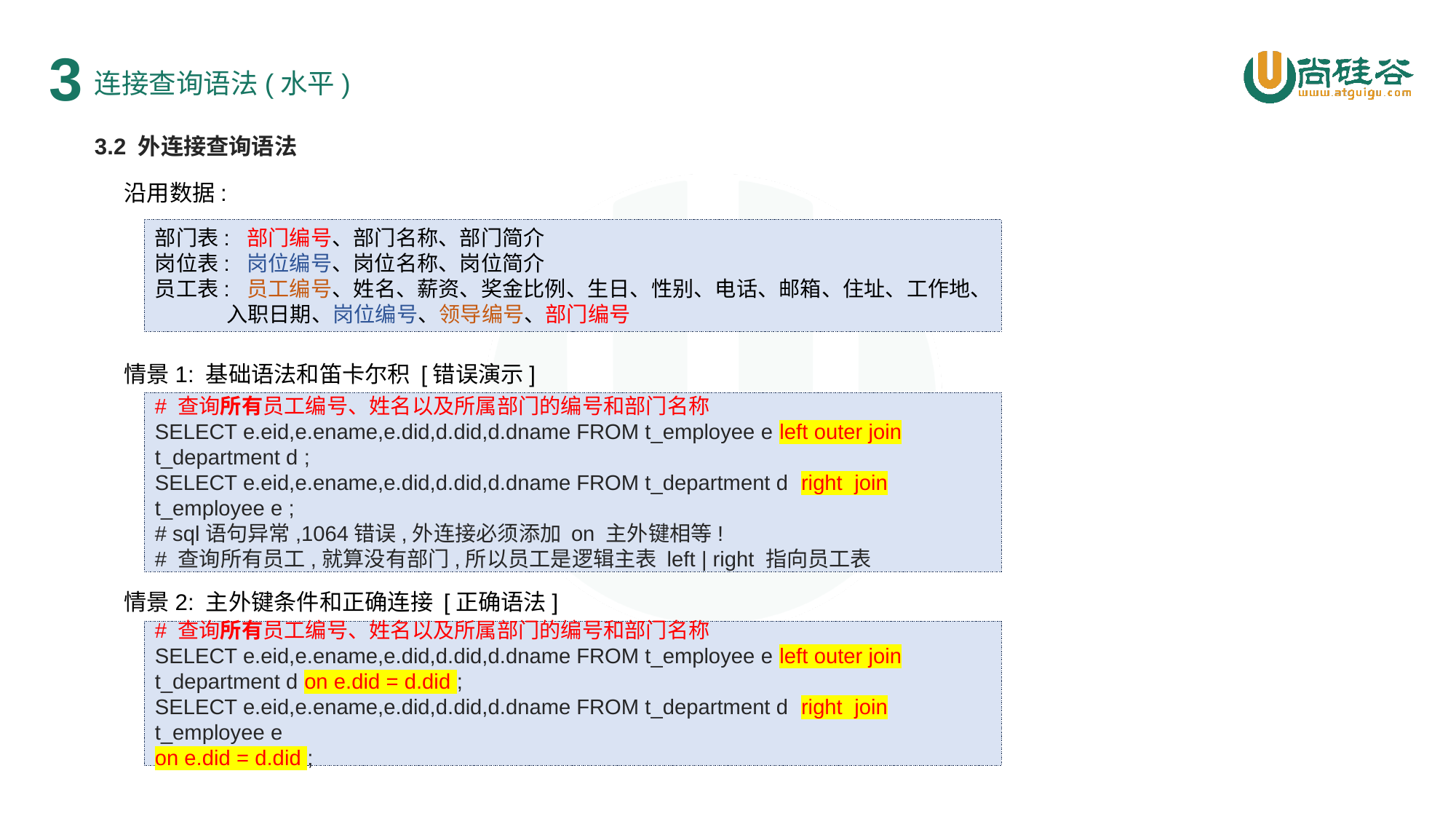

3
连接查询语法(水平)
3.2 外连接查询语法
沿用数据:
部门表:  部门编号、部门名称、部门简介
岗位表:  岗位编号、岗位名称、岗位简介
员工表:  员工编号、姓名、薪资、奖金比例、生日、性别、电话、邮箱、住址、工作地、
              入职日期、岗位编号、领导编号、部门编号
情景1: 基础语法和笛卡尔积 [错误演示]
# 查询所有员工编号、姓名以及所属部门的编号和部门名称
SELECT e.eid,e.ename,e.did,d.did,d.dname FROM t_employee e left outer join t_department d ;
SELECT e.eid,e.ename,e.did,d.did,d.dname FROM t_department d  right  join  t_employee e ;
# sql语句异常,1064错误,外连接必须添加 on 主外键相等!
# 查询所有员工,就算没有部门,所以员工是逻辑主表 left | right 指向员工表
情景2: 主外键条件和正确连接 [正确语法]
# 查询所有员工编号、姓名以及所属部门的编号和部门名称
SELECT e.eid,e.ename,e.did,d.did,d.dname FROM t_employee e left outer join t_department d on e.did = d.did ;
SELECT e.eid,e.ename,e.did,d.did,d.dname FROM t_department d  right  join  t_employee e
on e.did = d.did ;